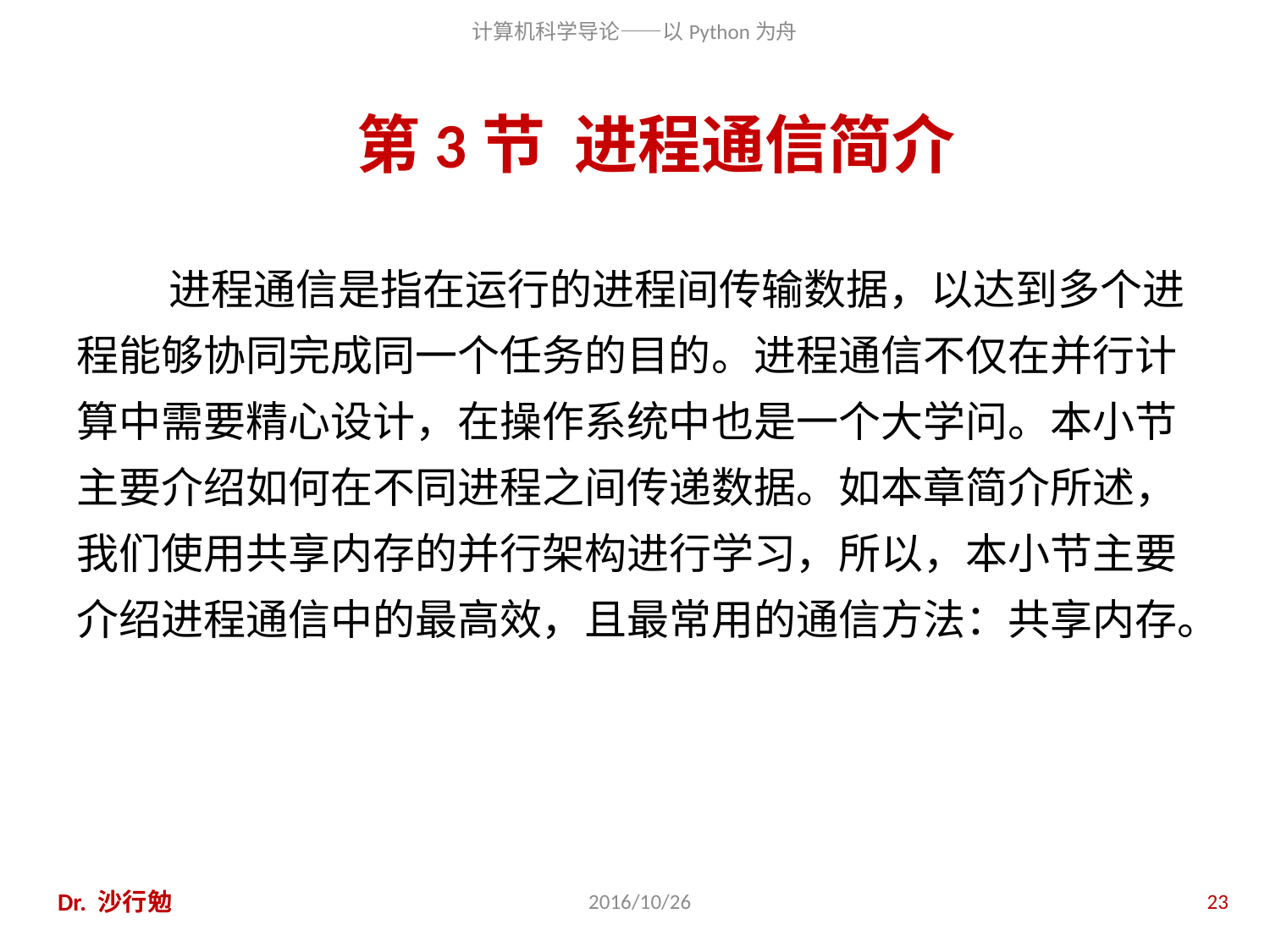

第3节  进程通信简介
  进程通信是指在运行的进程间传输数据，以达到多个进程能够协同完成同一个任务的目的。进程通信不仅在并行计算中需要精心设计，在操作系统中也是一个大学问。本小节主要介绍如何在不同进程之间传递数据。如本章简介所述，我们使用共享内存的并行架构进行学习，所以，本小节主要介绍进程通信中的最高效，且最常用的通信方法：共享内存。
Dr. 沙行勉
2016/10/26
23